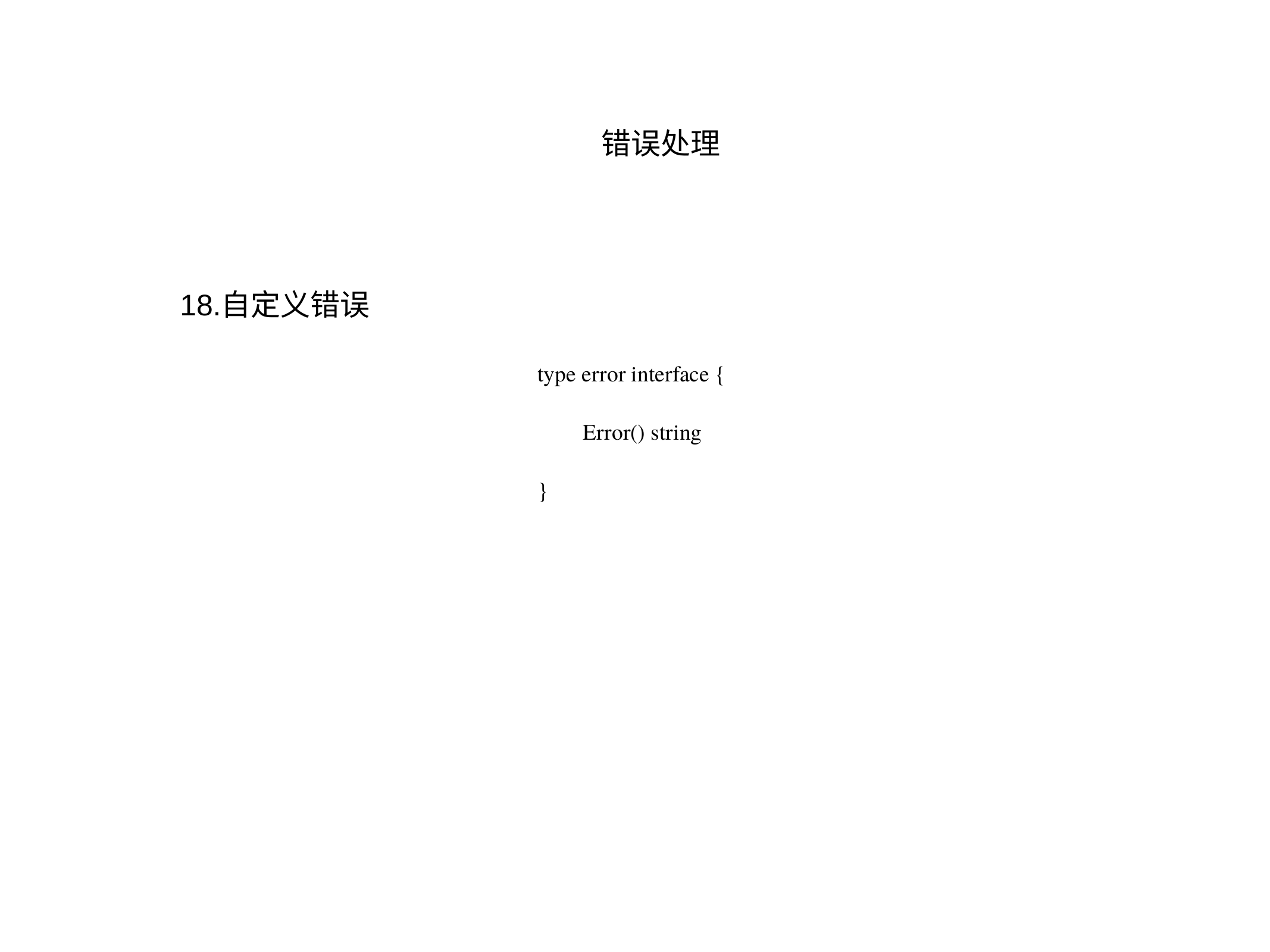

错误处理
自定义错误
type error interface {
        Error() string
}